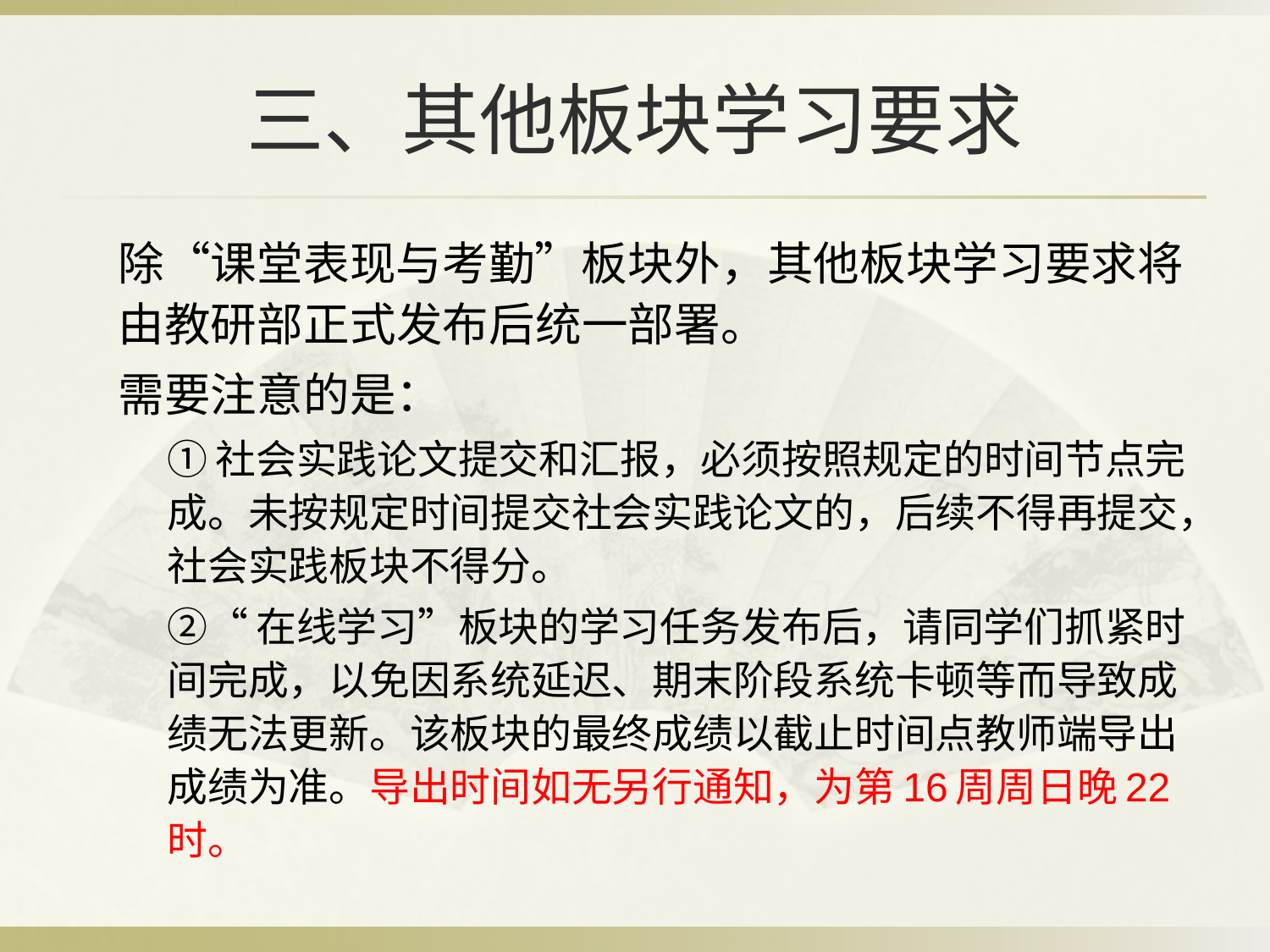

# 三、其他板块学习要求
除“课堂表现与考勤”板块外，其他板块学习要求将由教研部正式发布后统一部署。
需要注意的是：
①社会实践论文提交和汇报，必须按照规定的时间节点完成。未按规定时间提交社会实践论文的，后续不得再提交，社会实践板块不得分。
②“在线学习”板块的学习任务发布后，请同学们抓紧时间完成，以免因系统延迟、期末阶段系统卡顿等而导致成绩无法更新。该板块的最终成绩以截止时间点教师端导出成绩为准。导出时间如无另行通知，为第16周周日晚22时。